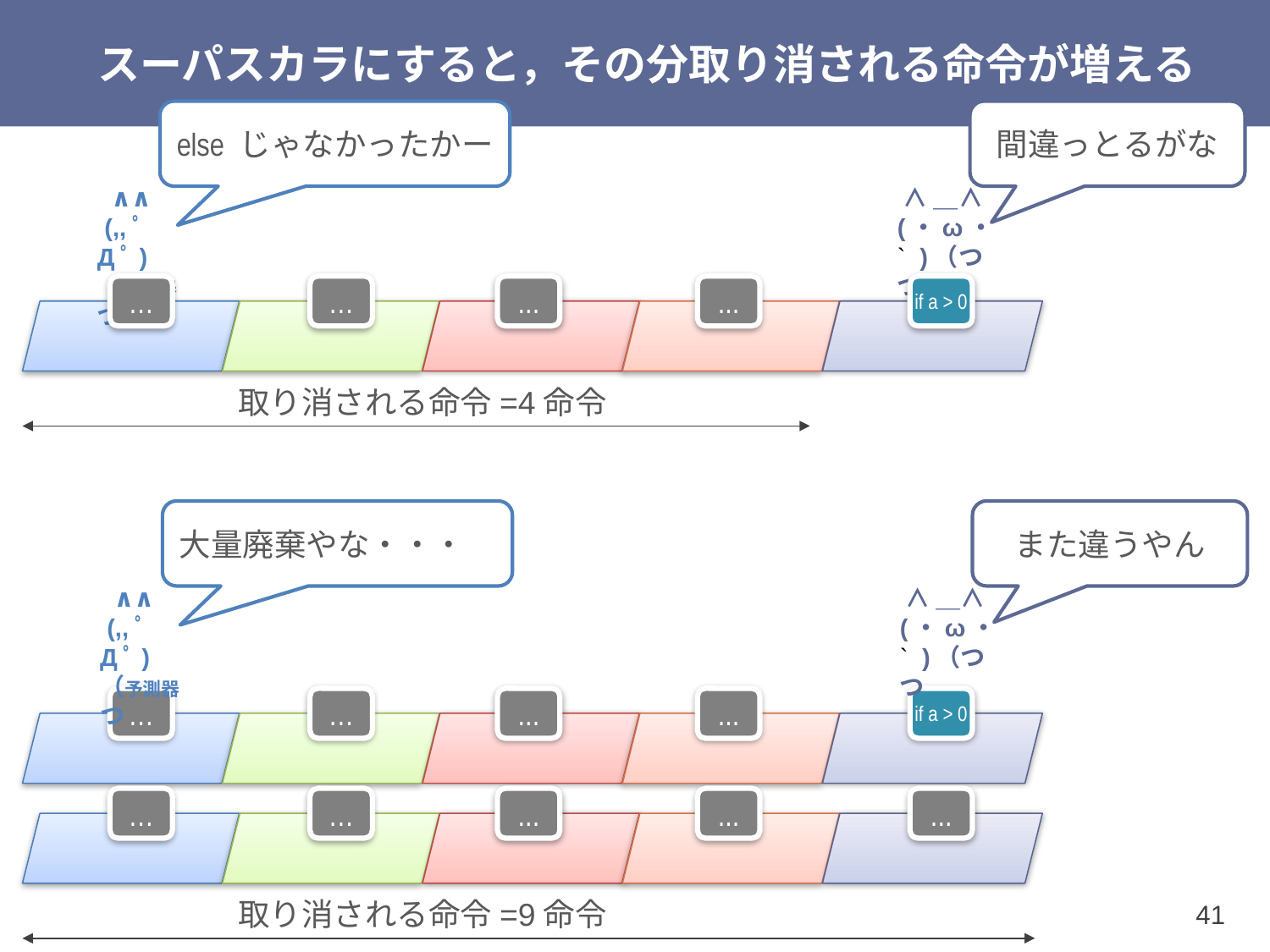

# スーパスカラにすると，その分取り消される命令が増える
else じゃなかったかー
間違っとるがな
  ∧∧
 (,,ﾟДﾟ)
（予測器つ
 ∧＿∧
(・ω・`  )（つ    つ
…
…
...
...
if a > 0

取り消される命令=4命令
大量廃棄やな・・・
また違うやん
  ∧∧
 (,,ﾟДﾟ)
（予測器つ
 ∧＿∧
(・ω・`  )（つ    つ
…
…
...
...
if a > 0

…
…
...
...
...

取り消される命令=9命令